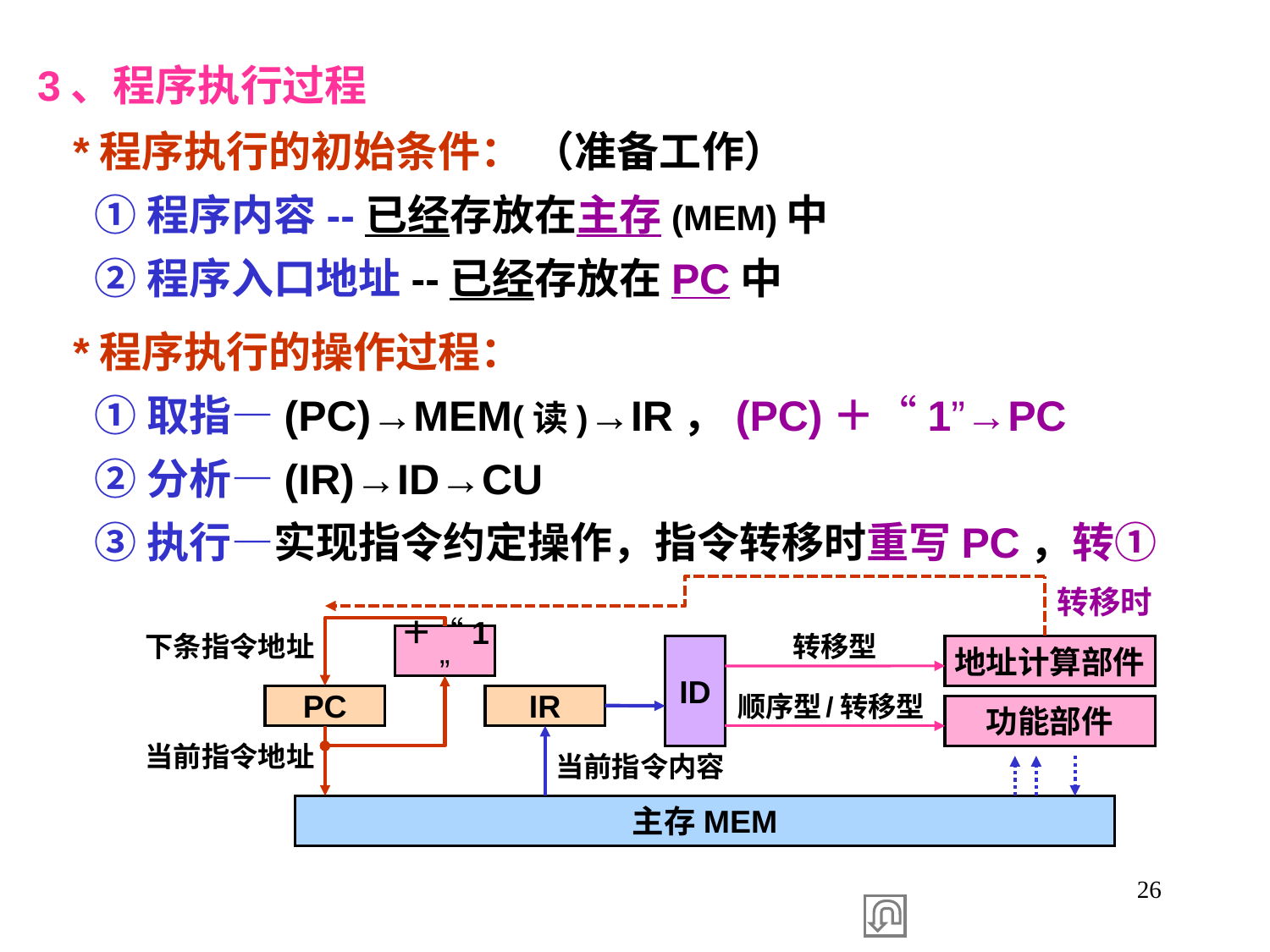

3、程序执行过程
   *程序执行的初始条件： （准备工作）
      ①程序内容--已经存放在主存(MEM)中
      ②程序入口地址--已经存放在PC中
   *程序执行的操作过程：
      ①取指—(PC)→MEM(读)→IR，(PC)＋“1”→PC
      ②分析—(IR)→ID→CU
      ③执行—实现指令约定操作，指令转移时重写PC，转①
转移时
转移型
地址计算部件
/转移型
＋“1”
下条指令地址
ID
PC
IR
顺序型
功能部件
当前指令地址
当前指令内容
主存MEM
26